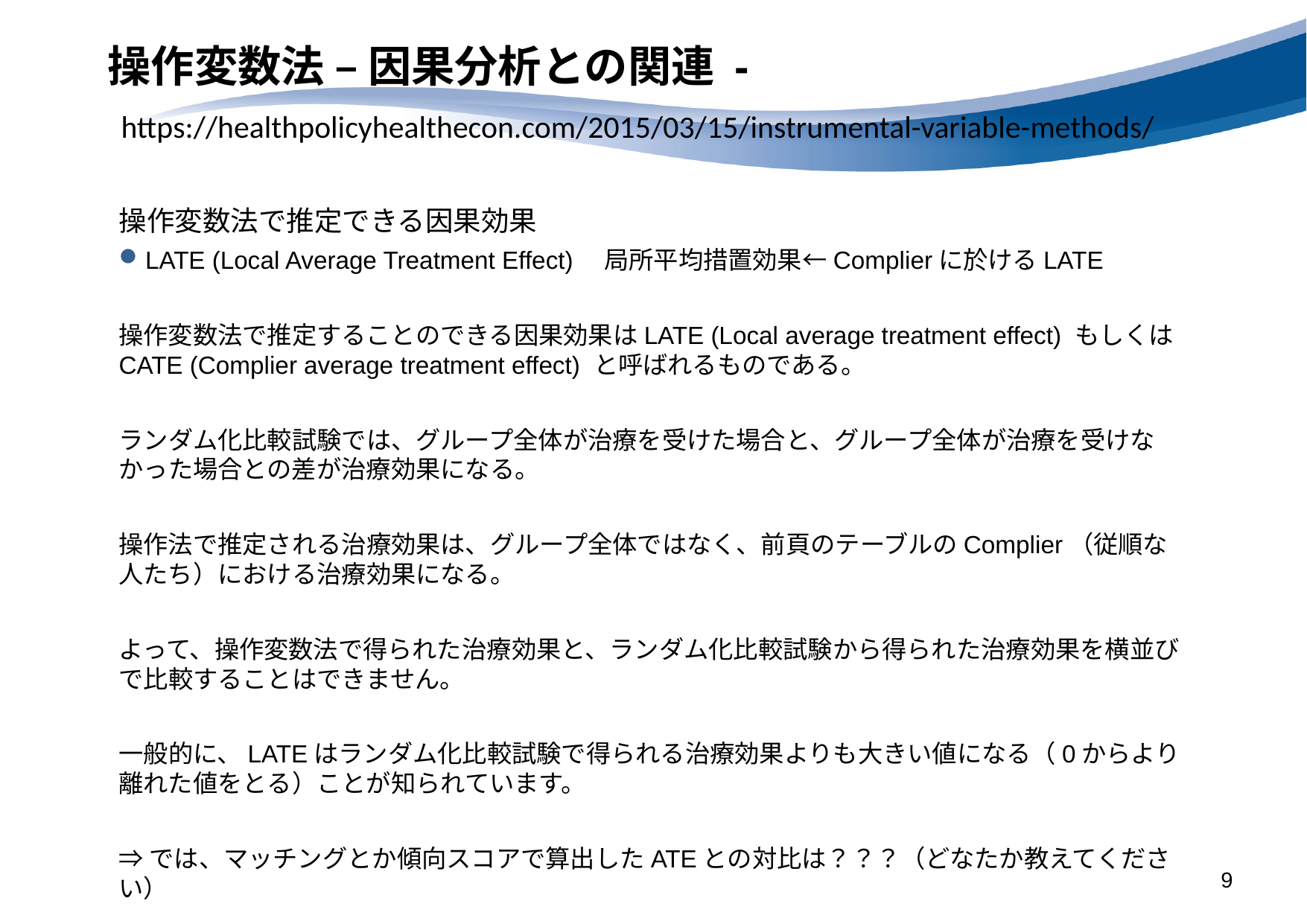

# 操作変数法 – 因果分析との関連 -
https://healthpolicyhealthecon.com/2015/03/15/instrumental-variable-methods/
操作変数法で推定できる因果効果
LATE (Local Average Treatment Effect)　局所平均措置効果←Complierに於けるLATE

操作変数法で推定することのできる因果効果はLATE (Local average treatment effect) もしくはCATE (Complier average treatment effect) と呼ばれるものである。

ランダム化比較試験では、グループ全体が治療を受けた場合と、グループ全体が治療を受けなかった場合との差が治療効果になる。

操作法で推定される治療効果は、グループ全体ではなく、前頁のテーブルのComplier（従順な人たち）における治療効果になる。

よって、操作変数法で得られた治療効果と、ランダム化比較試験から得られた治療効果を横並びで比較することはできません。

一般的に、LATEはランダム化比較試験で得られる治療効果よりも大きい値になる（0からより離れた値をとる）ことが知られています。

⇒では、マッチングとか傾向スコアで算出したATEとの対比は？？？（どなたか教えてください）

9